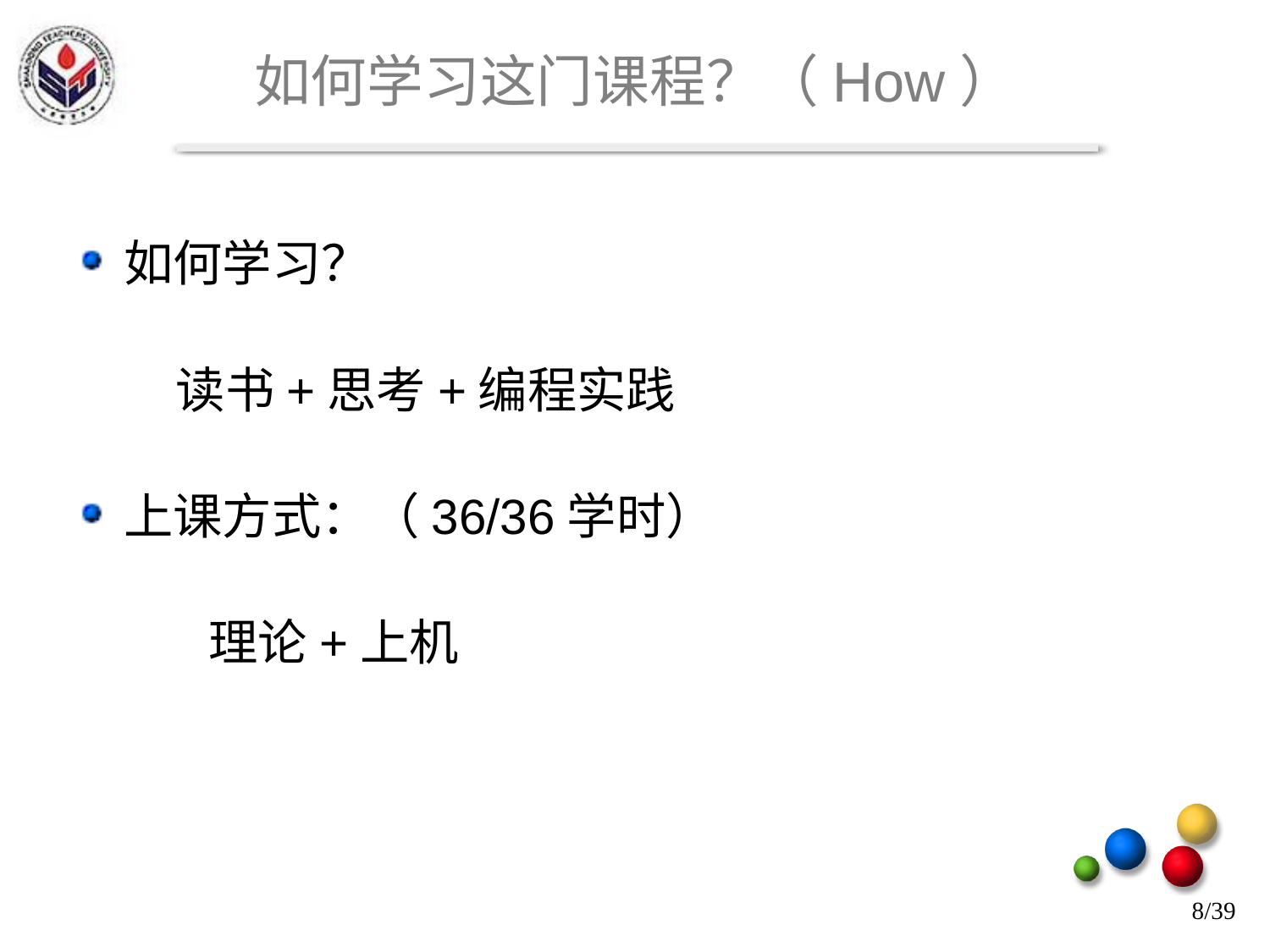

# 如何学习这门课程？（How）
如何学习？

        读书+思考+编程实践

上课方式：（36/36学时）

           理论+上机

8/39